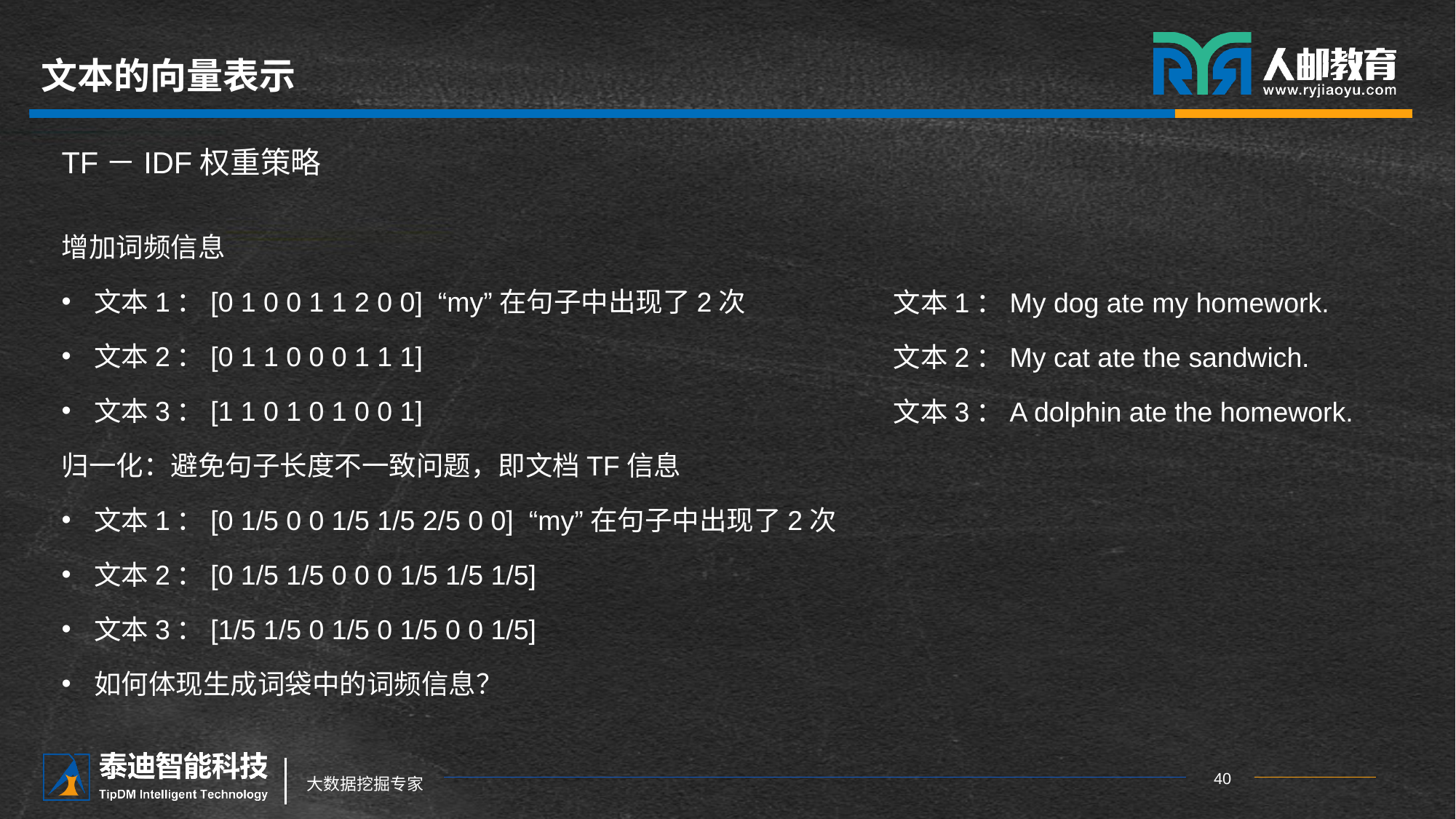

# 文本的向量表示
TF－IDF权重策略
增加词频信息
文本1：[0 1 0 0 1 1 2 0 0]  “my”在句子中出现了2次
文本2：[0 1 1 0 0 0 1 1 1]
文本3：[1 1 0 1 0 1 0 0 1]
归一化：避免句子长度不一致问题，即文档TF信息
文本1：[0 1/5 0 0 1/5 1/5 2/5 0 0]  “my”在句子中出现了2次
文本2：[0 1/5 1/5 0 0 0 1/5 1/5 1/5]
文本3：[1/5 1/5 0 1/5 0 1/5 0 0 1/5]
如何体现生成词袋中的词频信息？
文本1：My dog ate my homework.
文本2：My cat ate the sandwich.
文本3：A dolphin ate the homework.